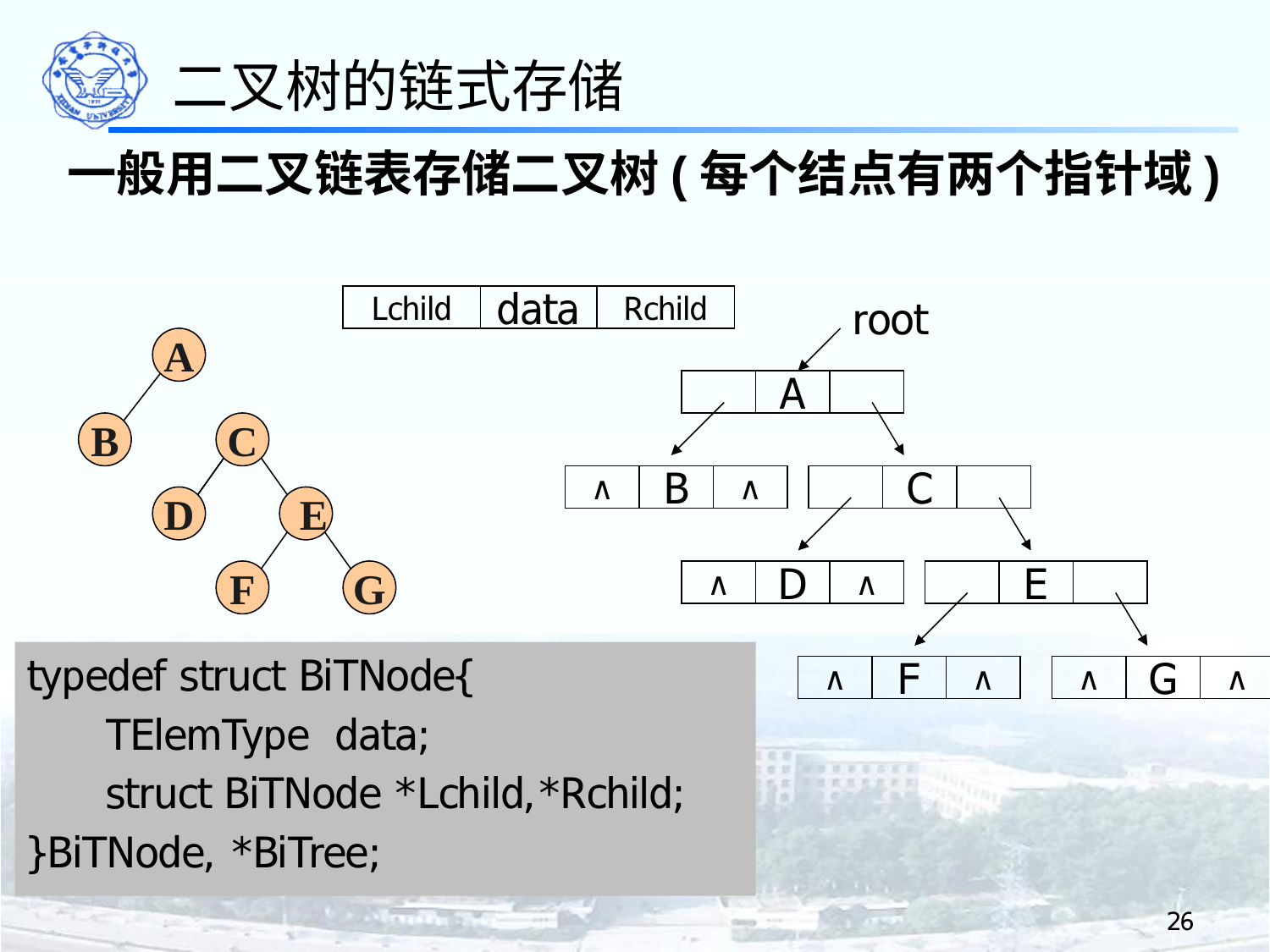

二叉树的链式存储
一般用二叉链表存储二叉树(每个结点有两个指针域)
Lchild
data
Rchild
root

A

∧
B
∧

C

∧
D
∧

E

∧
F
∧
∧
G
∧
A
B
C
D
E
F
G
typedef struct BiTNode{
      TElemType  data;
      struct BiTNode *Lchild,*Rchild;
}BiTNode, *BiTree;
26